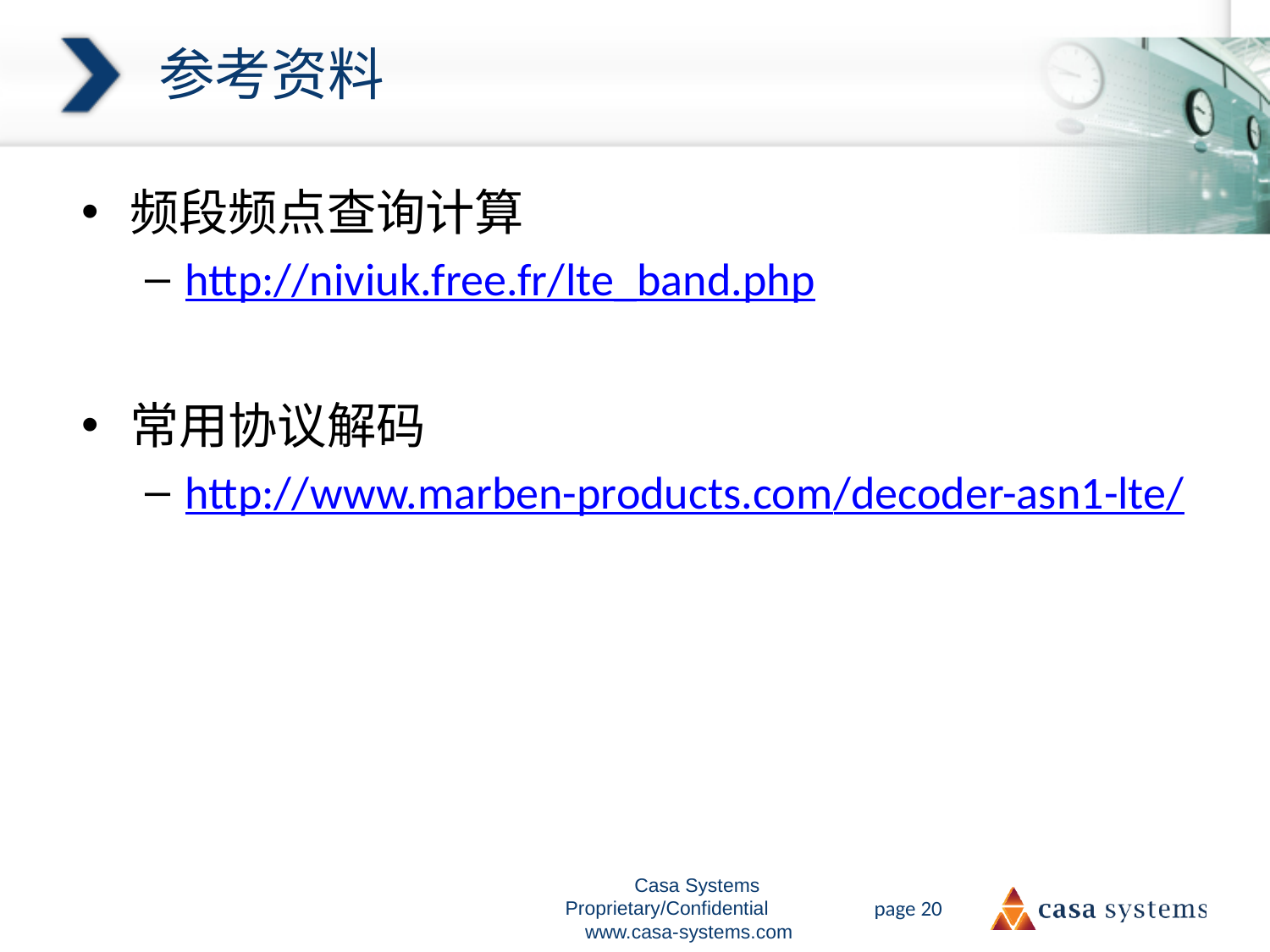

# 参考资料
频段频点查询计算
http://niviuk.free.fr/lte_band.php

常用协议解码
http://www.marben-products.com/decoder-asn1-lte/

Casa Systems Proprietary/Confidential            www.casa-systems.com
page 20